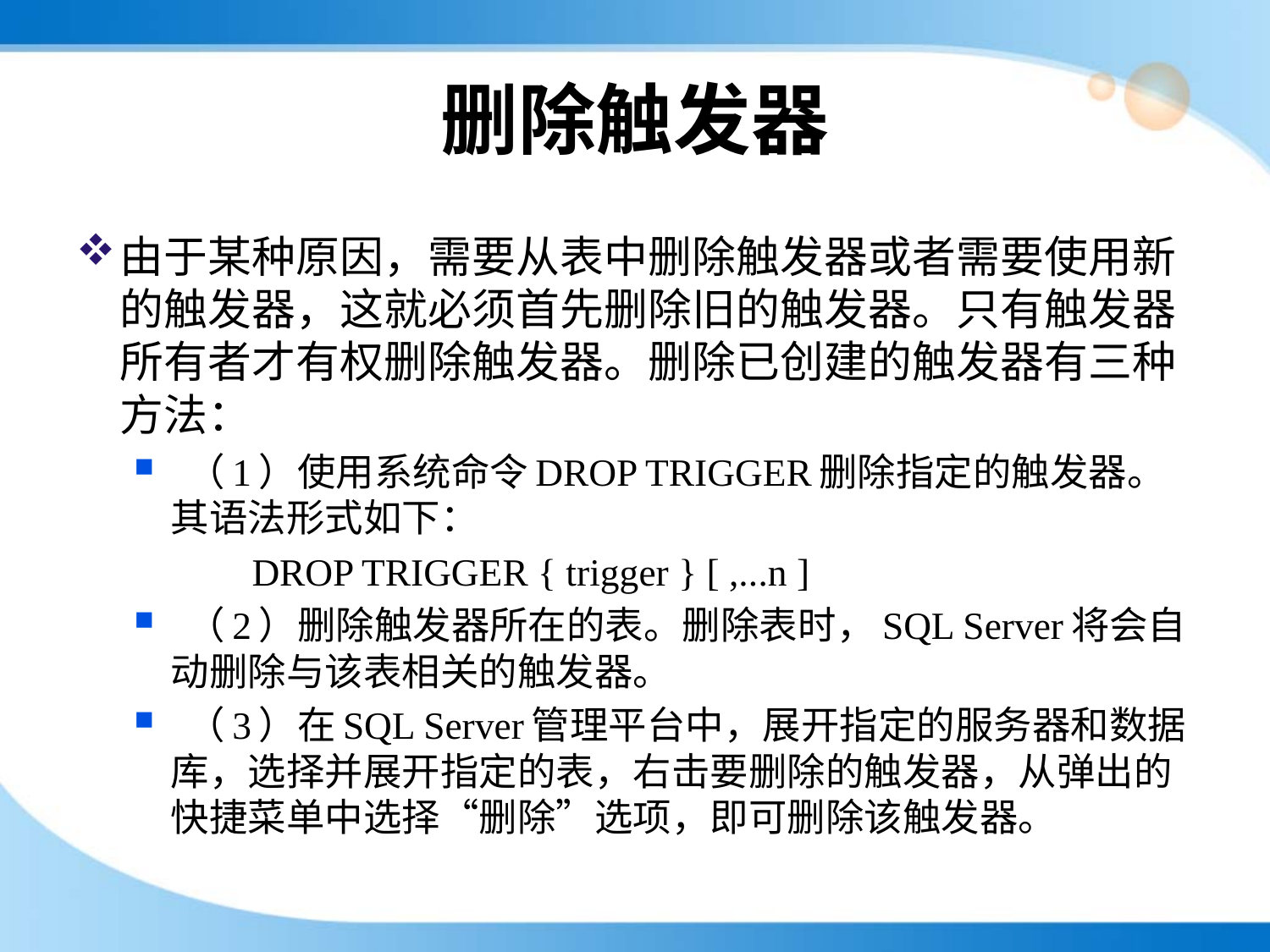

# 删除触发器
由于某种原因，需要从表中删除触发器或者需要使用新的触发器，这就必须首先删除旧的触发器。只有触发器所有者才有权删除触发器。删除已创建的触发器有三种方法：
 （1）使用系统命令DROP TRIGGER删除指定的触发器。其语法形式如下：
 　　  DROP TRIGGER { trigger } [ ,...n ]
 （2）删除触发器所在的表。删除表时，SQL Server将会自动删除与该表相关的触发器。
 （3）在SQL Server管理平台中，展开指定的服务器和数据库，选择并展开指定的表，右击要删除的触发器，从弹出的快捷菜单中选择“删除”选项，即可删除该触发器。